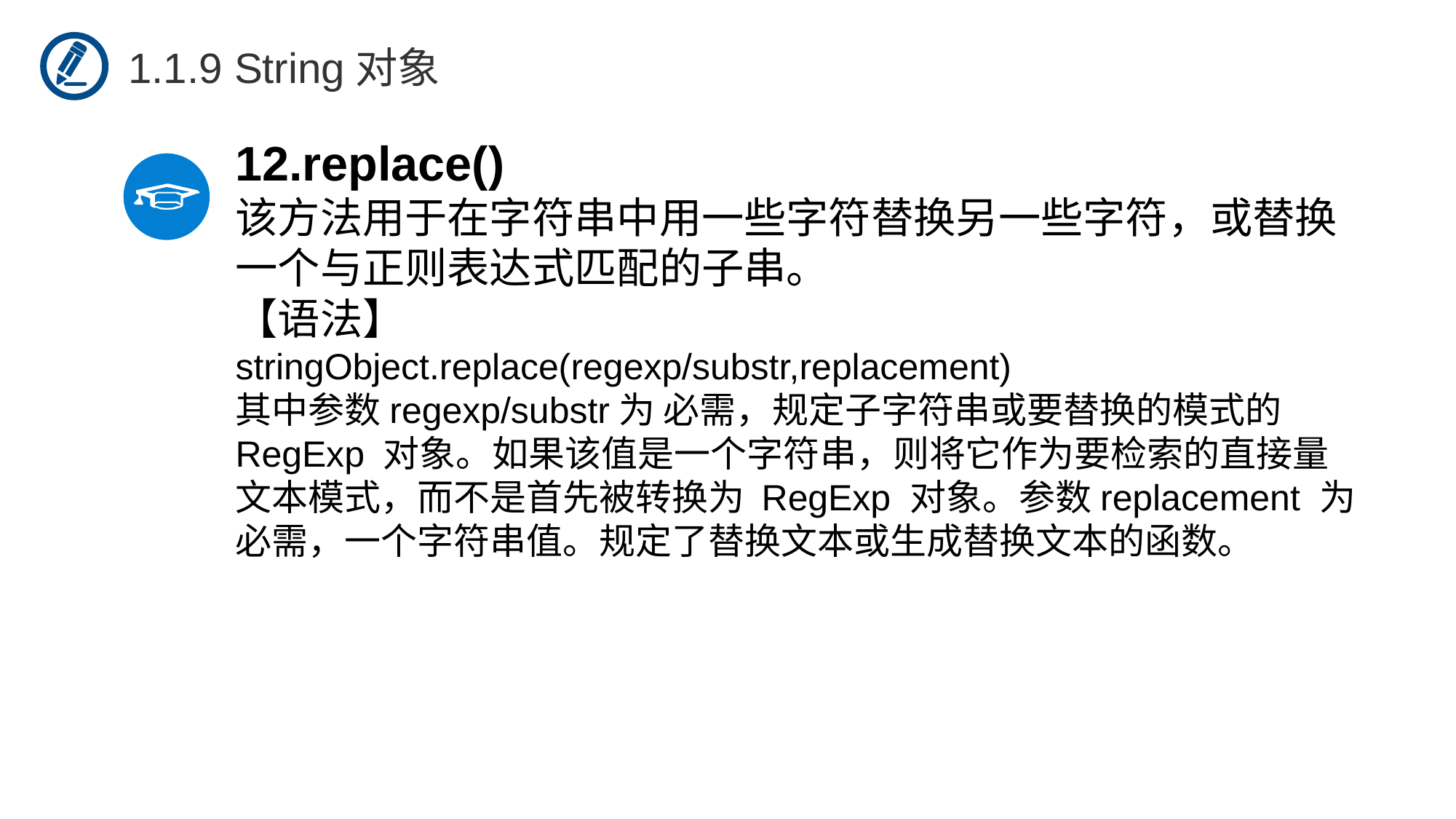

1.1.9 String对象
replace()
该方法用于在字符串中用一些字符替换另一些字符，或替换一个与正则表达式匹配的子串。
【语法】
stringObject.replace(regexp/substr,replacement)
其中参数regexp/substr为 必需，规定子字符串或要替换的模式的 RegExp 对象。如果该值是一个字符串，则将它作为要检索的直接量文本模式，而不是首先被转换为 RegExp 对象。参数replacement 为必需，一个字符串值。规定了替换文本或生成替换文本的函数。